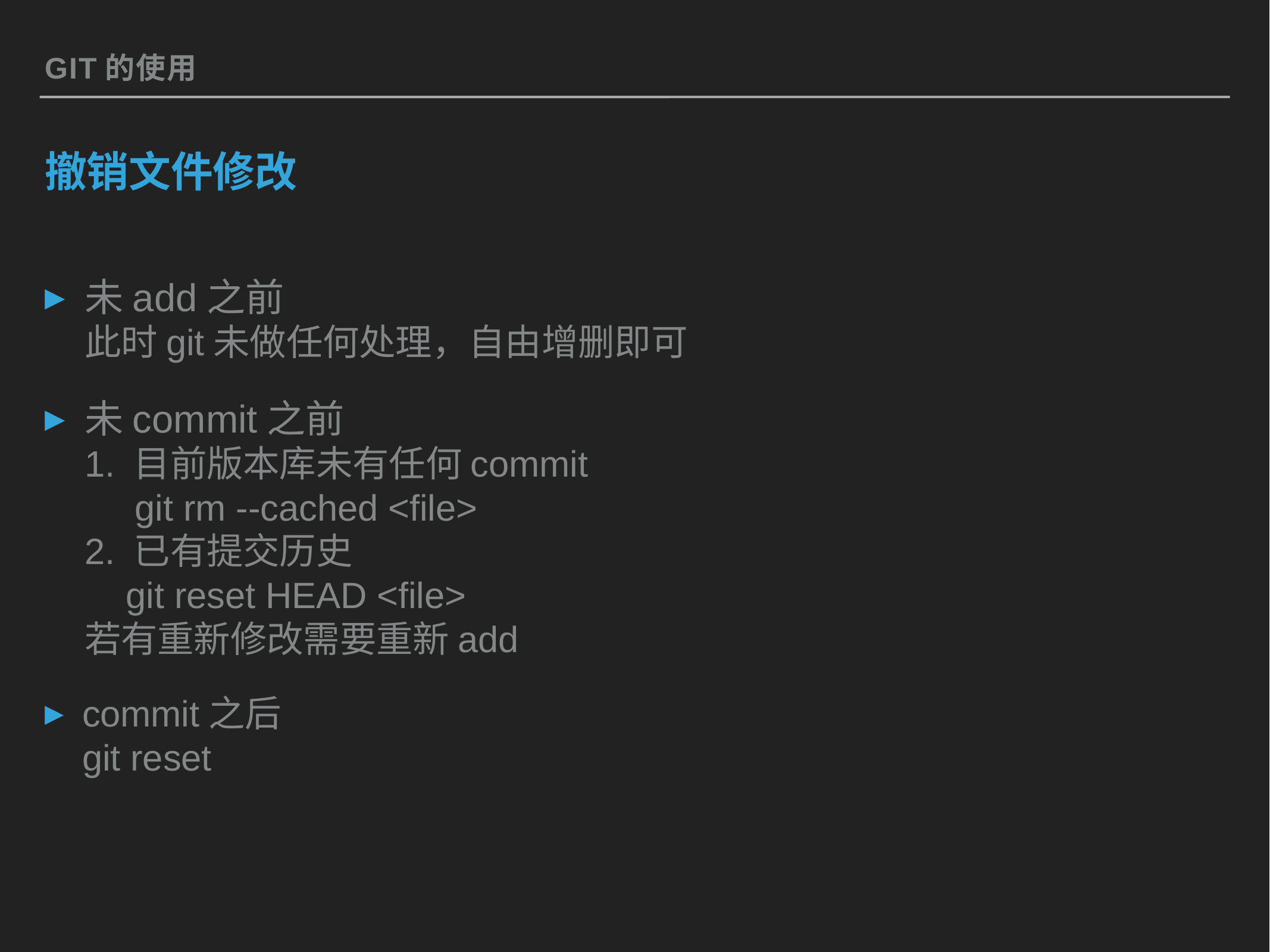

Git的使用
# 撤销文件修改
未add之前
此时git未做任何处理，自由增删即可
未commit之前
1. 目前版本库未有任何commit
     git rm --cached <file>
2. 已有提交历史
    git reset HEAD <file>
若有重新修改需要重新add
commit之后
git reset